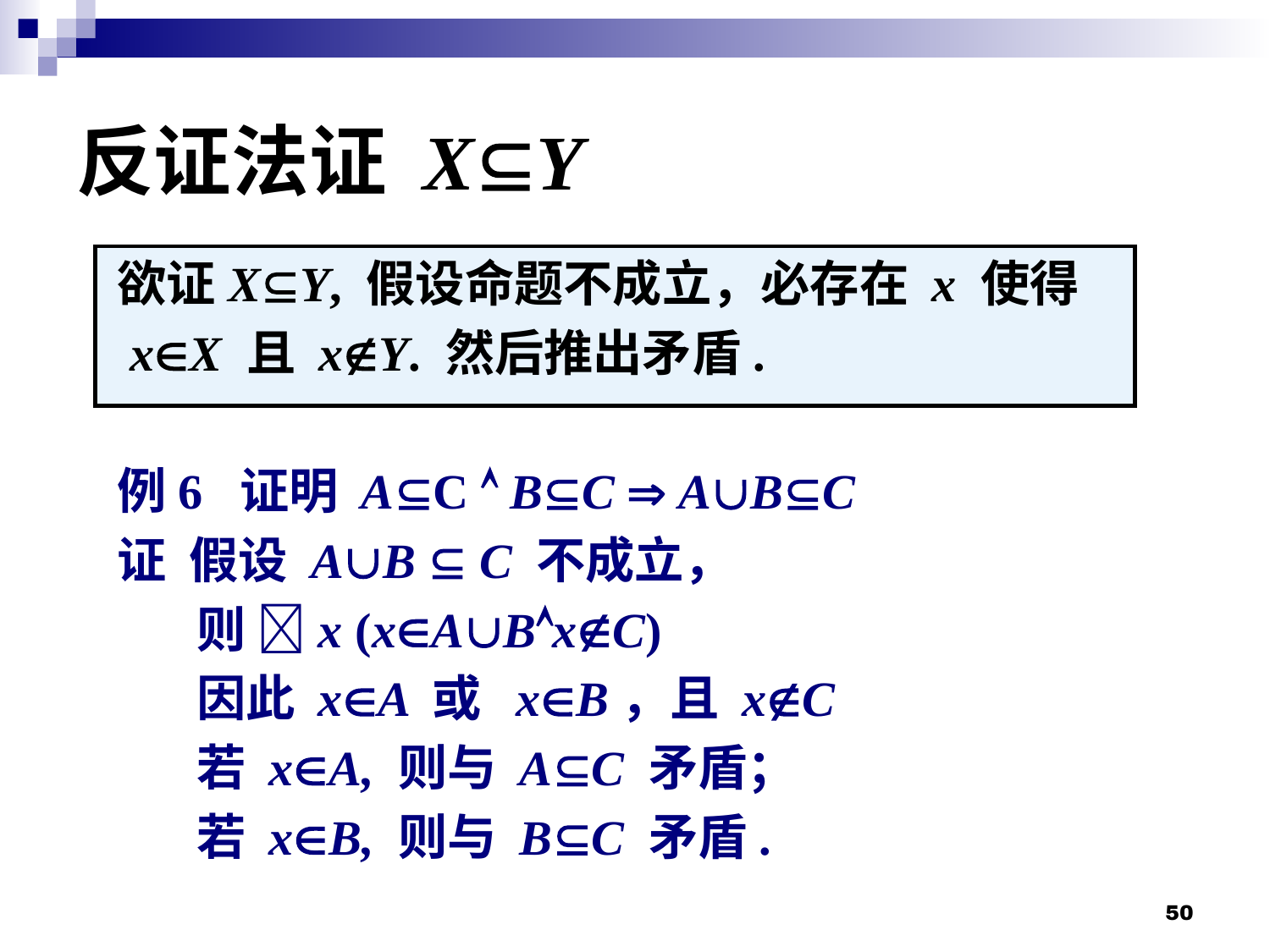

# 反证法证 X⊆Y

欲证X⊆Y, 假设命题不成立，必存在 x 使得
 x∈X 且 x∉Y. 然后推出矛盾.

例6  证明 A⊆C ∧ B⊆C ⇒ A∪B⊆C
证  假设 A∪B ⊆ C 不成立，
      则 ∃x (x∈A∪B∧x∉C)
      因此 x∈A 或  x∈B，且 x∉C
      若 x∈A, 则与 A⊆C 矛盾；
      若 x∈B, 则与 B⊆C 矛盾.

50